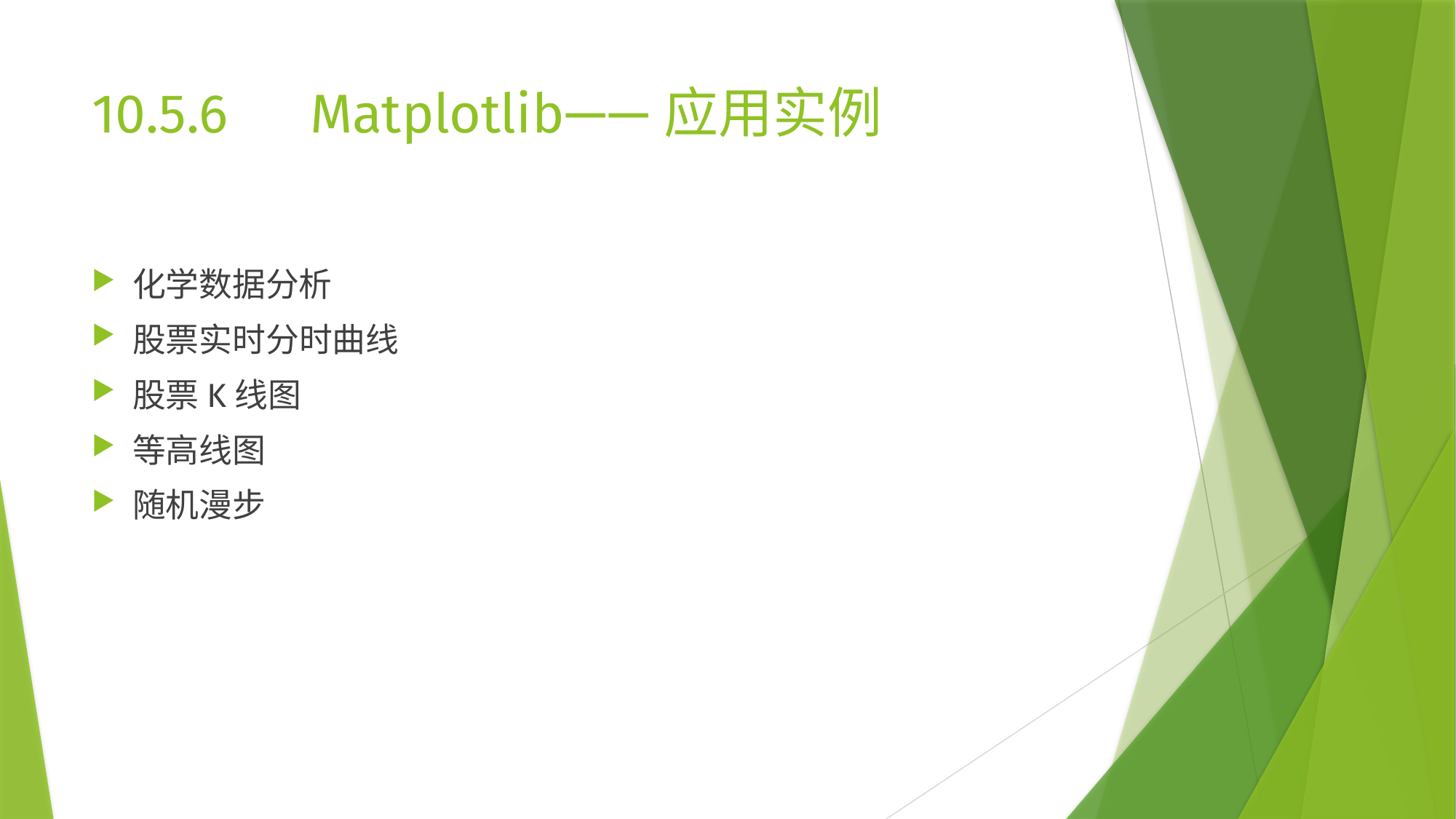

# 10.5.6	Matplotlib——应用实例
化学数据分析
股票实时分时曲线
股票K线图
等高线图
随机漫步